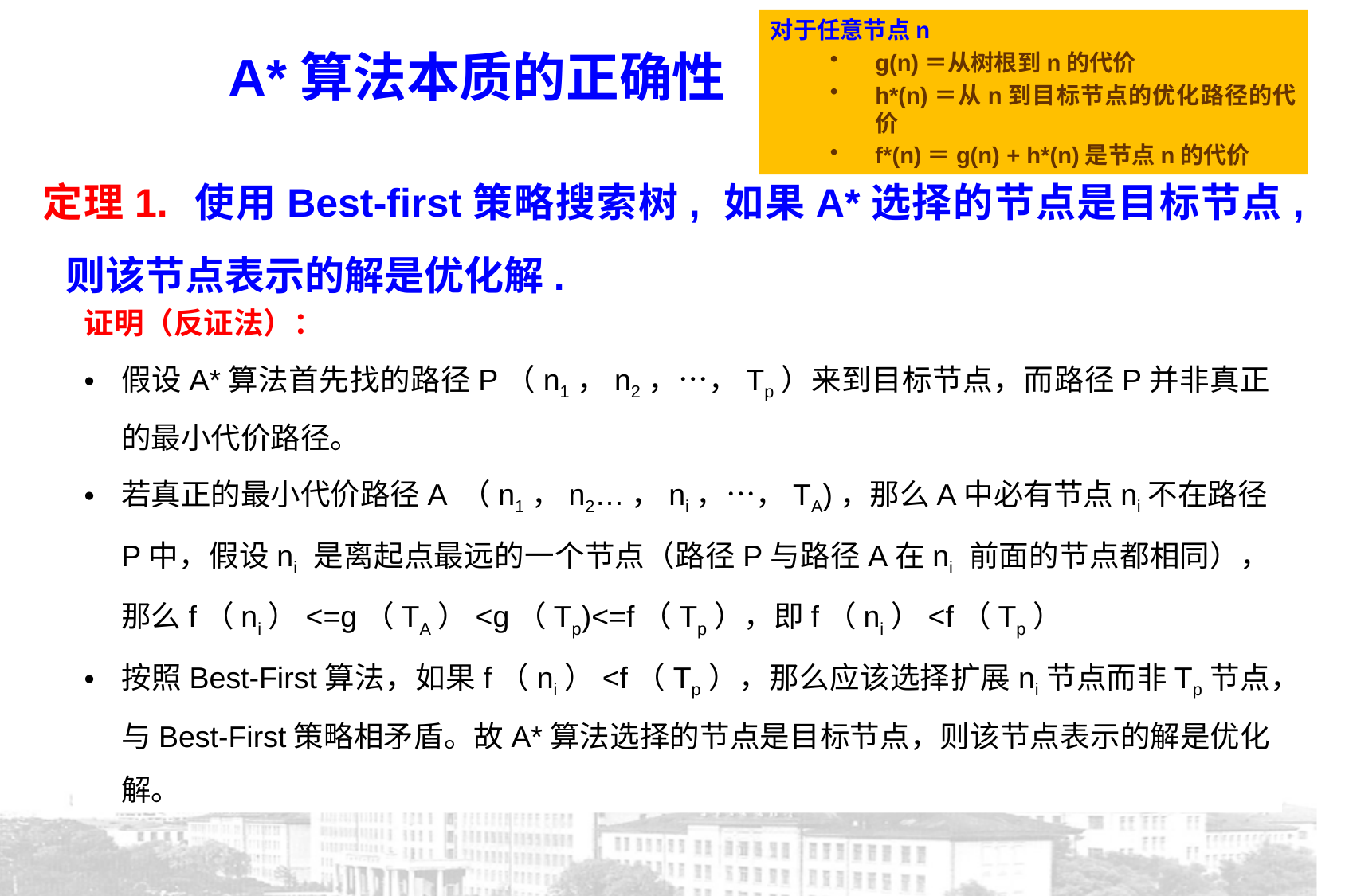

对于任意节点n
g(n)＝从树根到n的代价
h*(n)＝从n到目标节点的优化路径的代价
f*(n)＝g(n) + h*(n)是节点n的代价
A*算法本质的正确性
 定理1. 使用Best-first策略搜索树, 如果A*选择的节点是目标节点, 则该节点表示的解是优化解.

证明（反证法）：
假设A*算法首先找的路径P（n1，n2，…，Tp）来到目标节点，而路径P并非真正的最小代价路径。
若真正的最小代价路径A （n1，n2…，ni，…，TA)，那么A中必有节点ni不在路径P中，假设ni 是离起点最远的一个节点（路径P与路径A在ni 前面的节点都相同），那么f（ni）<=g（TA）<g（Tp)<=f（Tp），即f（ni）<f（Tp）
按照Best-First算法，如果f（ni）<f（Tp），那么应该选择扩展ni节点而非Tp节点，与Best-First策略相矛盾。故A*算法选择的节点是目标节点，则该节点表示的解是优化解。